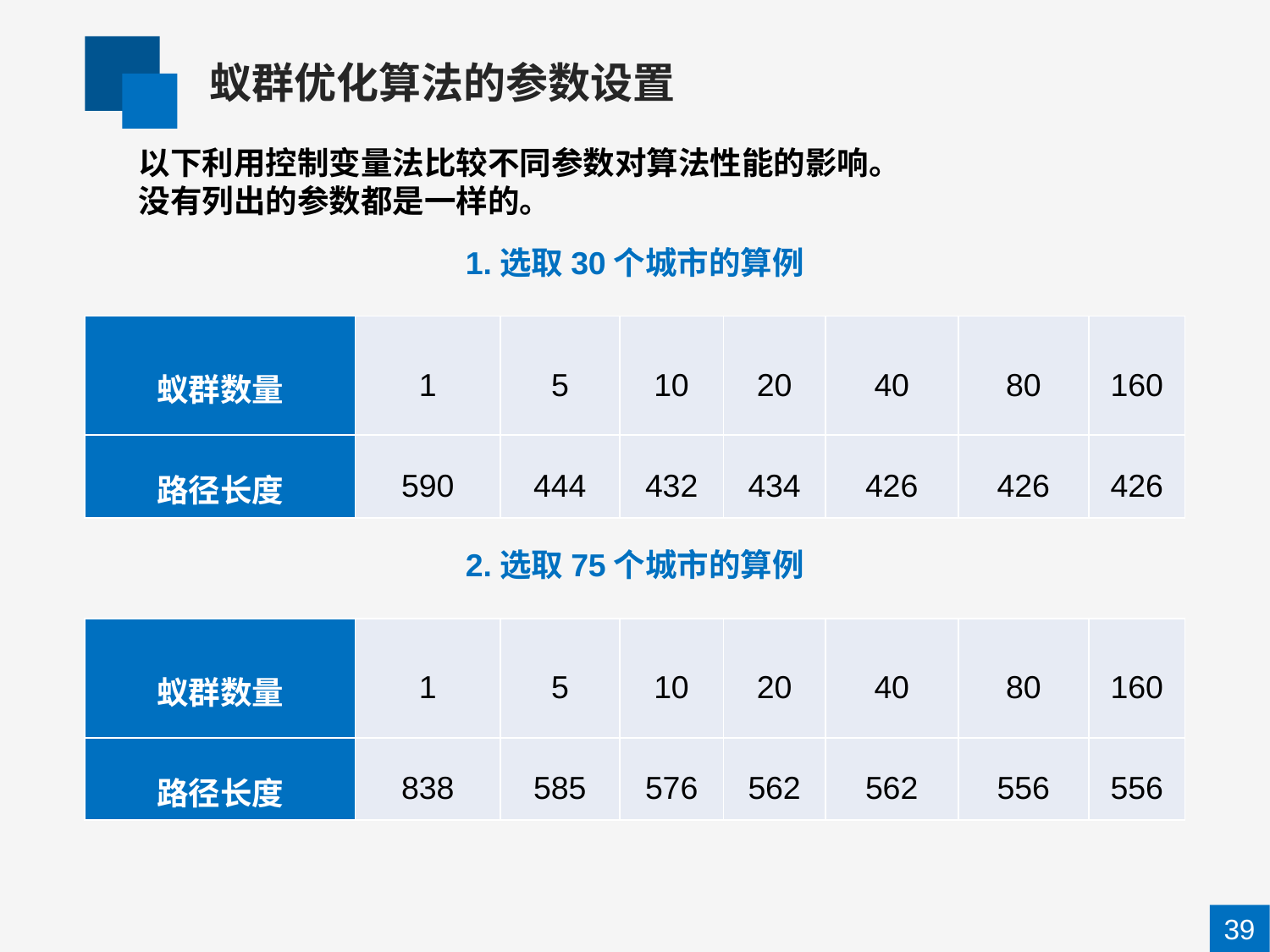

蚁群优化算法的参数设置
以下利用控制变量法比较不同参数对算法性能的影响。
没有列出的参数都是一样的。
1.选取30个城市的算例
| 蚁群数量 | 1 | 5 | 10 | 20 | 40 | 80 | 160 |
| --- | --- | --- | --- | --- | --- | --- | --- |
| 路径长度 | 590 | 444 | 432 | 434 | 426 | 426 | 426 |
2.选取75个城市的算例
| 蚁群数量 | 1 | 5 | 10 | 20 | 40 | 80 | 160 |
| --- | --- | --- | --- | --- | --- | --- | --- |
| 路径长度 | 838 | 585 | 576 | 562 | 562 | 556 | 556 |
39